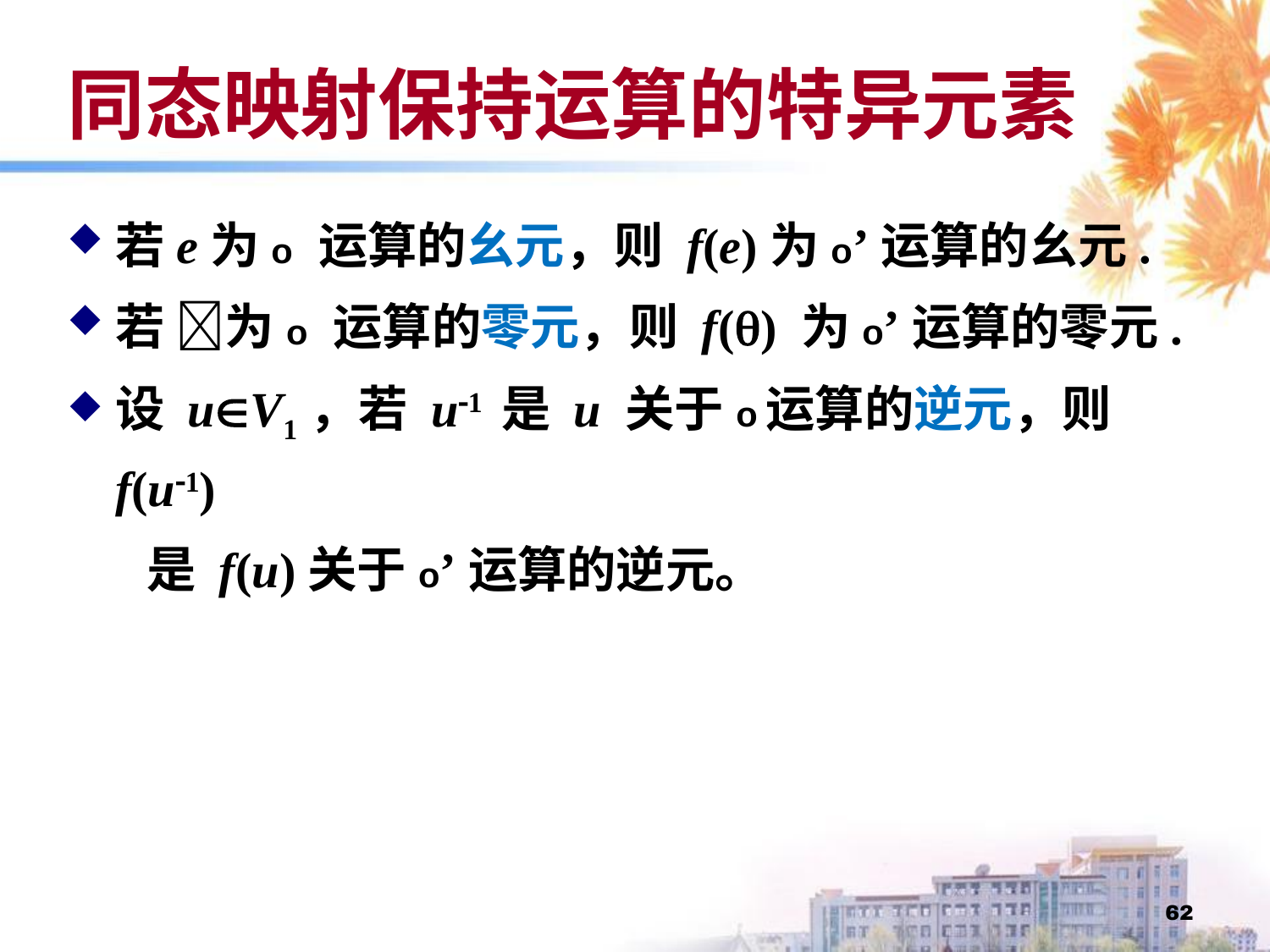

# 同态映射保持运算的特异元素
若e为o 运算的幺元，则 f(e)为o’运算的幺元.
若 θ为o 运算的零元，则 f(θ) 为o’运算的零元.
设 u∈V1，若 u−1 是 u 关于o运算的逆元，则 f(u−1)
      是 f(u)关于o’运算的逆元。

62